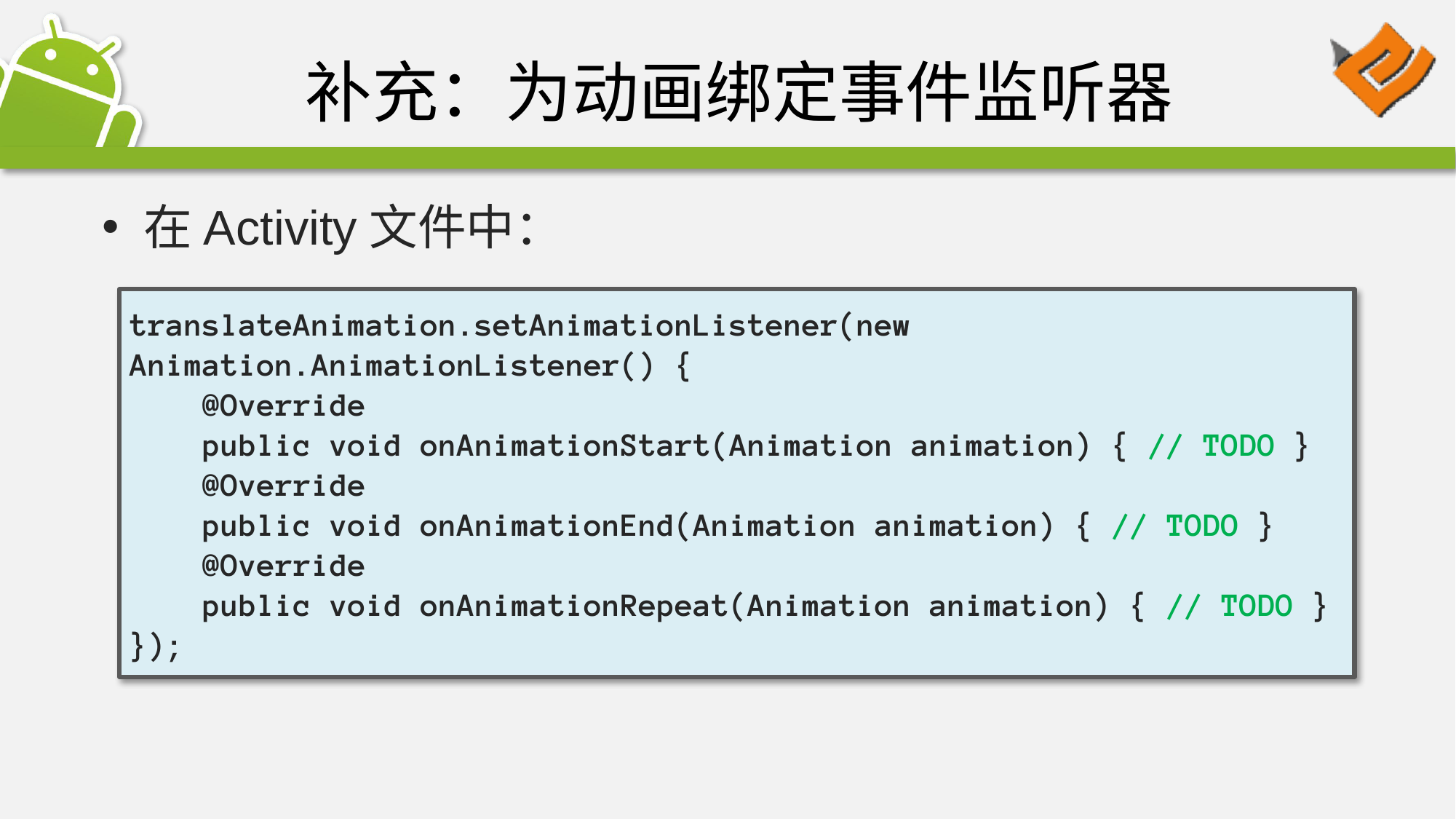

# 补充：为动画绑定事件监听器
在Activity文件中：
translateAnimation.setAnimationListener(new Animation.AnimationListener() {
    @Override
    public void onAnimationStart(Animation animation) { // TODO }
    @Override
    public void onAnimationEnd(Animation animation) { // TODO }
    @Override
    public void onAnimationRepeat(Animation animation) { // TODO }
});